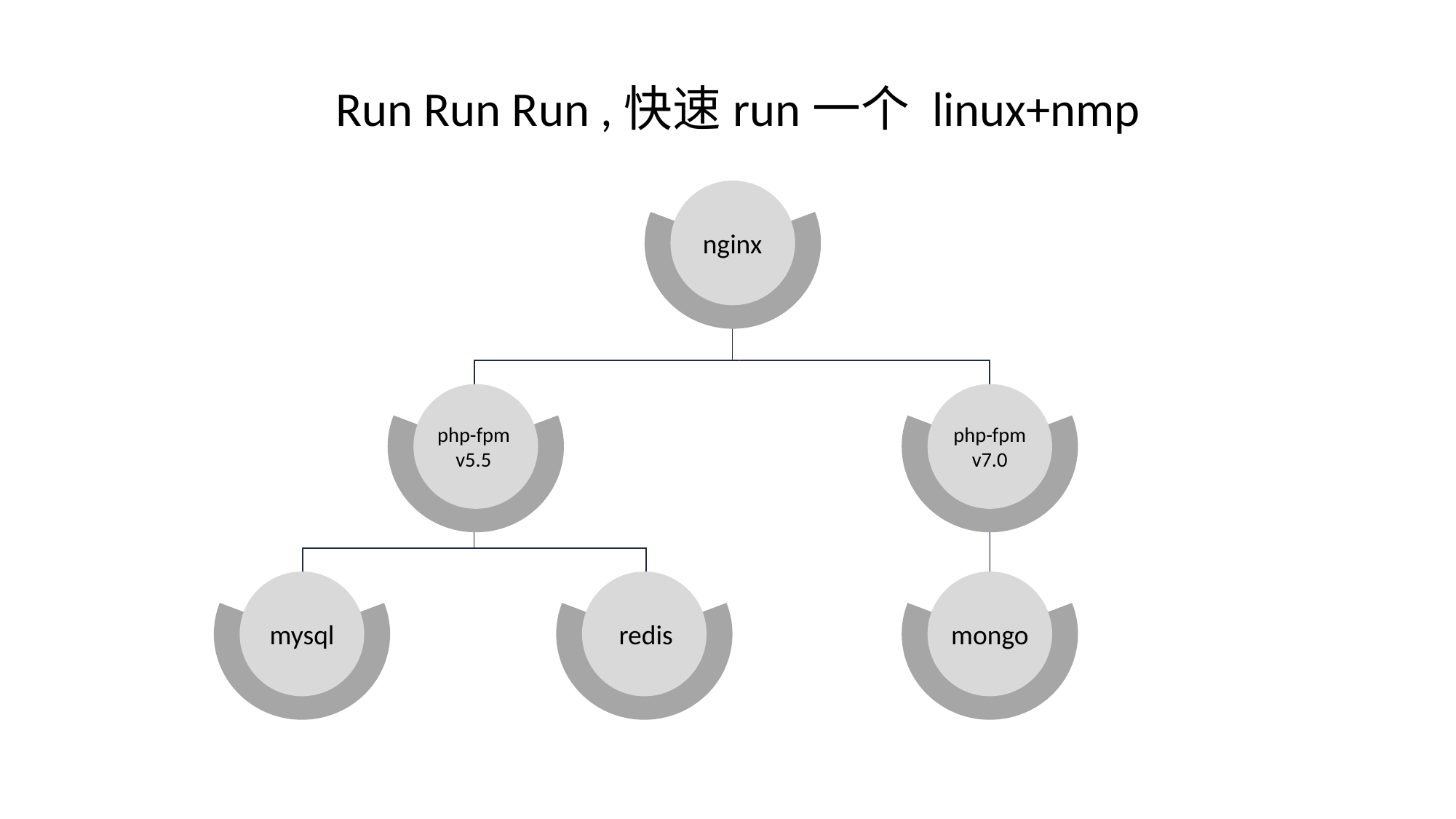

Run Run Run ,快速run一个 linux+nmp

nginx

php-fpm
v5.5
php-fpm
v7.0

mysql
redis
mongo